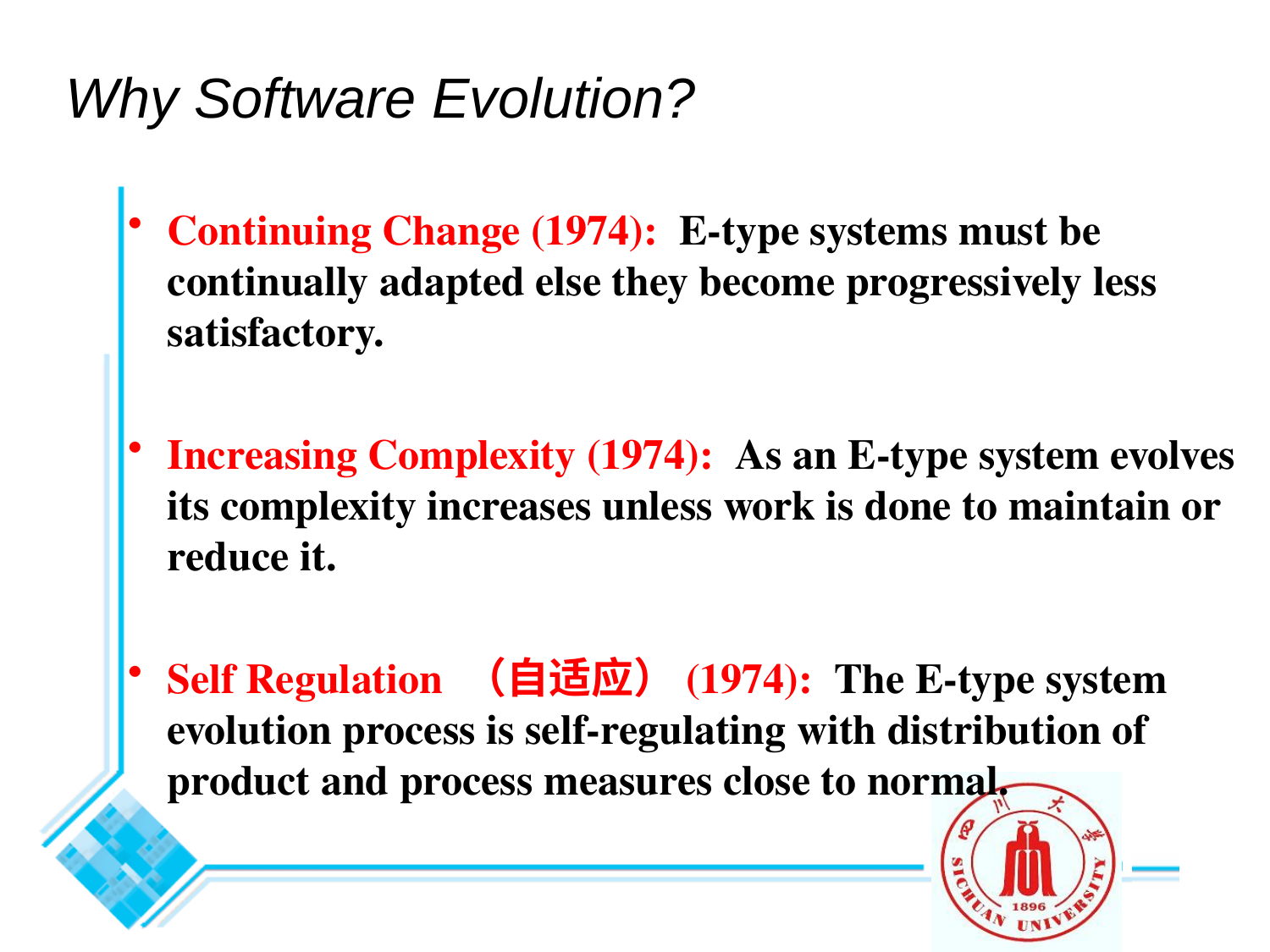

# Why Software Evolution?
Continuing Change (1974):  E-type systems must be continually adapted else they become progressively less satisfactory.

Increasing Complexity (1974):  As an E-type system evolves its complexity increases unless work is done to maintain or reduce it.

Self Regulation （自适应）(1974):  The E-type system evolution process is self-regulating with distribution of product and process measures close to normal.

25